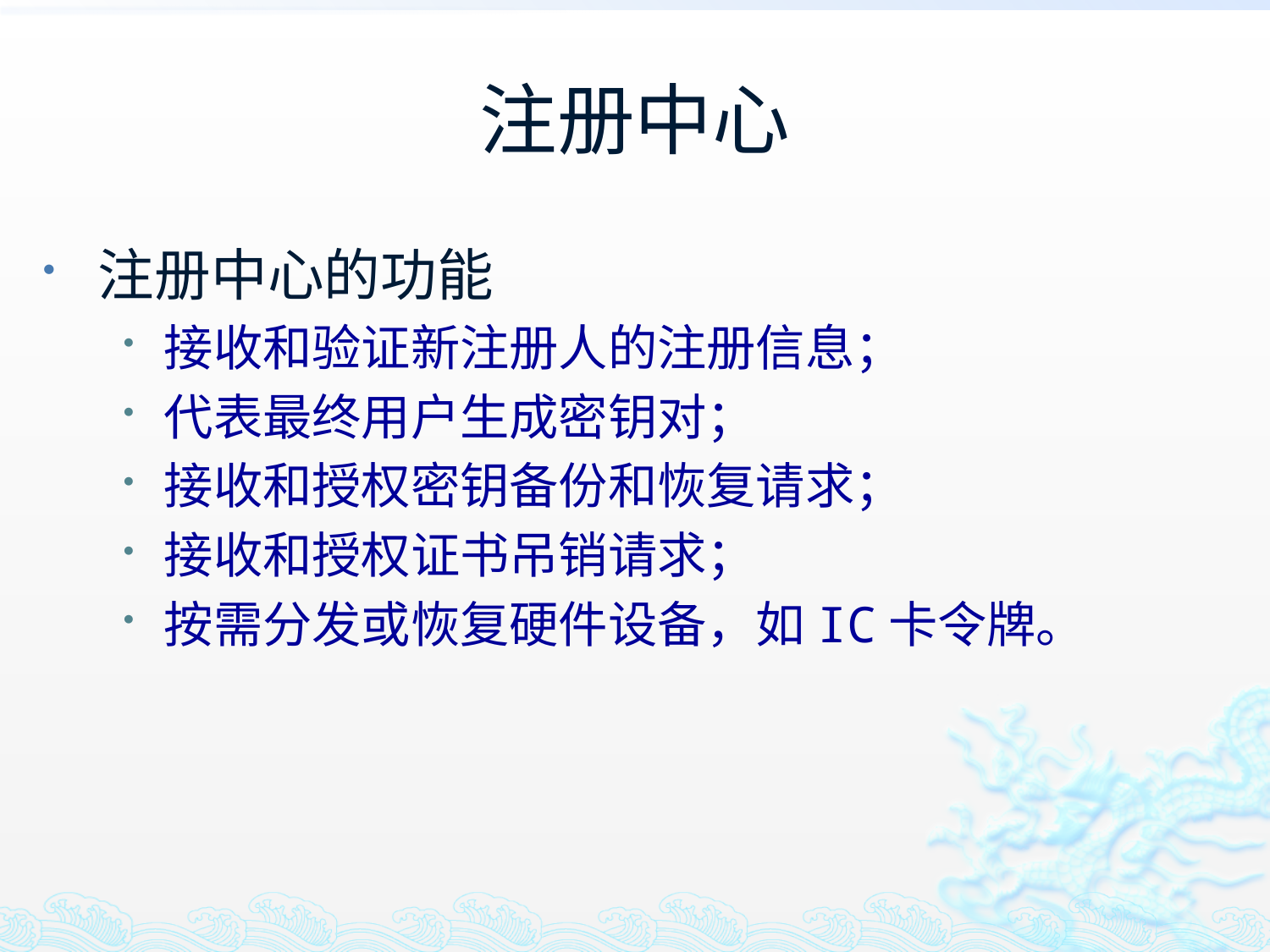

# 注册中心
注册中心的功能
接收和验证新注册人的注册信息；
代表最终用户生成密钥对；
接收和授权密钥备份和恢复请求；
接收和授权证书吊销请求；
按需分发或恢复硬件设备，如IC卡令牌。